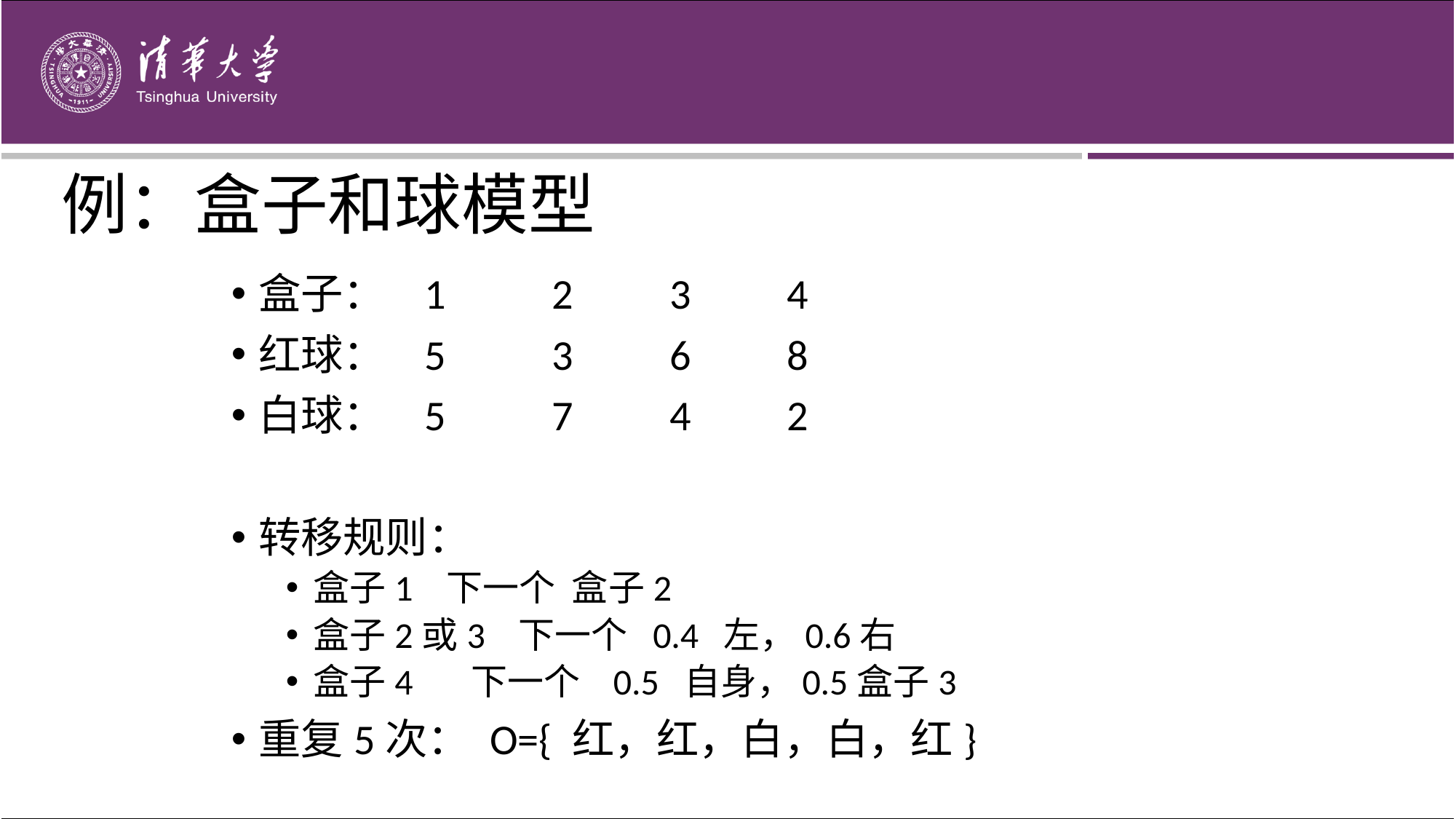

例：盒子和球模型
盒子：   1           2          3          4
红球：   5           3          6          8
白球：   5           7          4          2

转移规则：
盒子1   下一个  盒子2
盒子2或3   下一个  0.4  左，0.6右
盒子4      下一个   0.5  自身，0.5盒子3
重复5次： O={ 红，红，白，白，红}